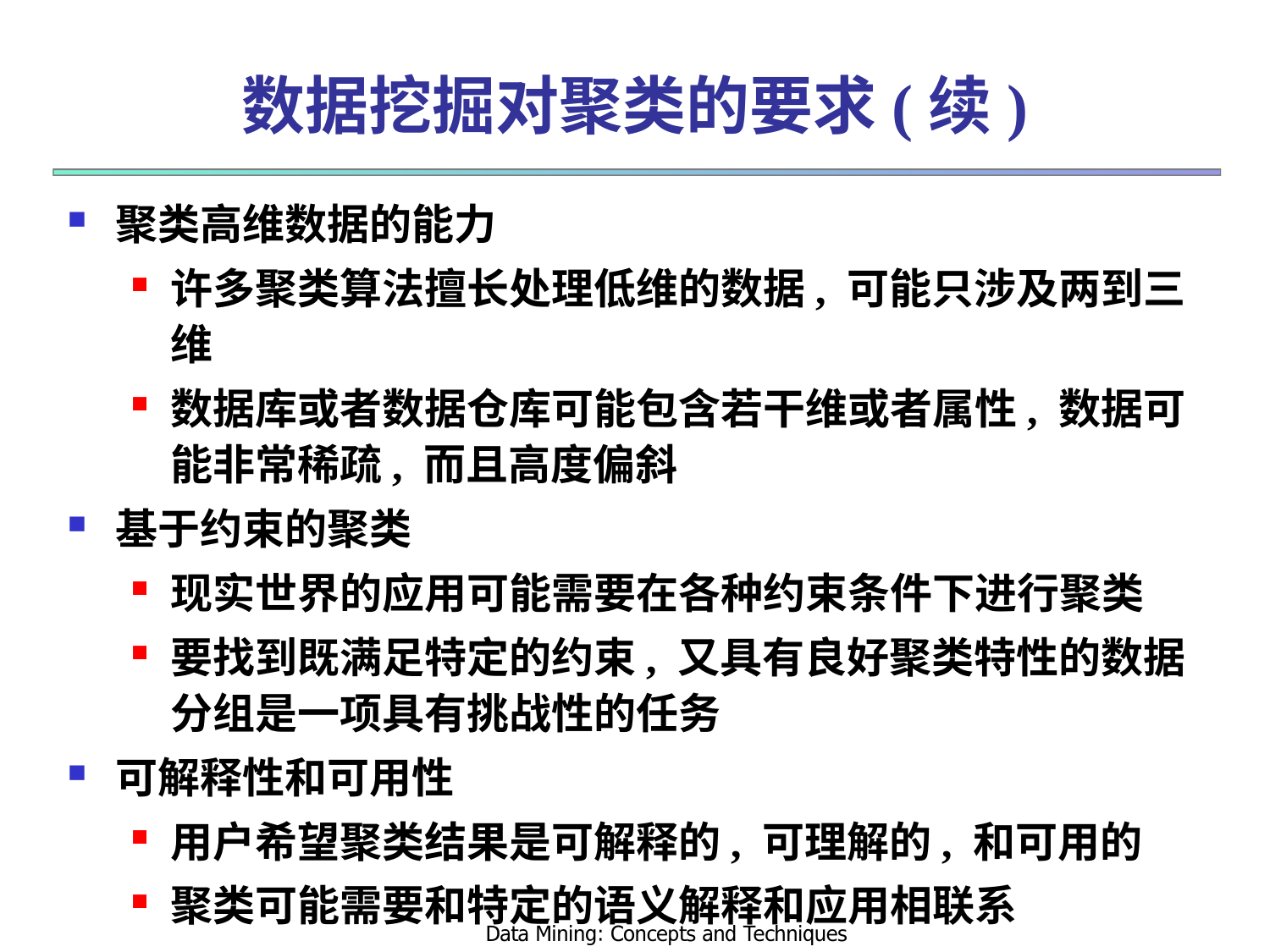

# 数据挖掘对聚类的要求(续)
聚类高维数据的能力
许多聚类算法擅长处理低维的数据, 可能只涉及两到三维
数据库或者数据仓库可能包含若干维或者属性, 数据可能非常稀疏, 而且高度偏斜
基于约束的聚类
现实世界的应用可能需要在各种约束条件下进行聚类
要找到既满足特定的约束, 又具有良好聚类特性的数据分组是一项具有挑战性的任务
可解释性和可用性
用户希望聚类结果是可解释的, 可理解的, 和可用的
聚类可能需要和特定的语义解释和应用相联系
Data Mining: Concepts and Techniques
10